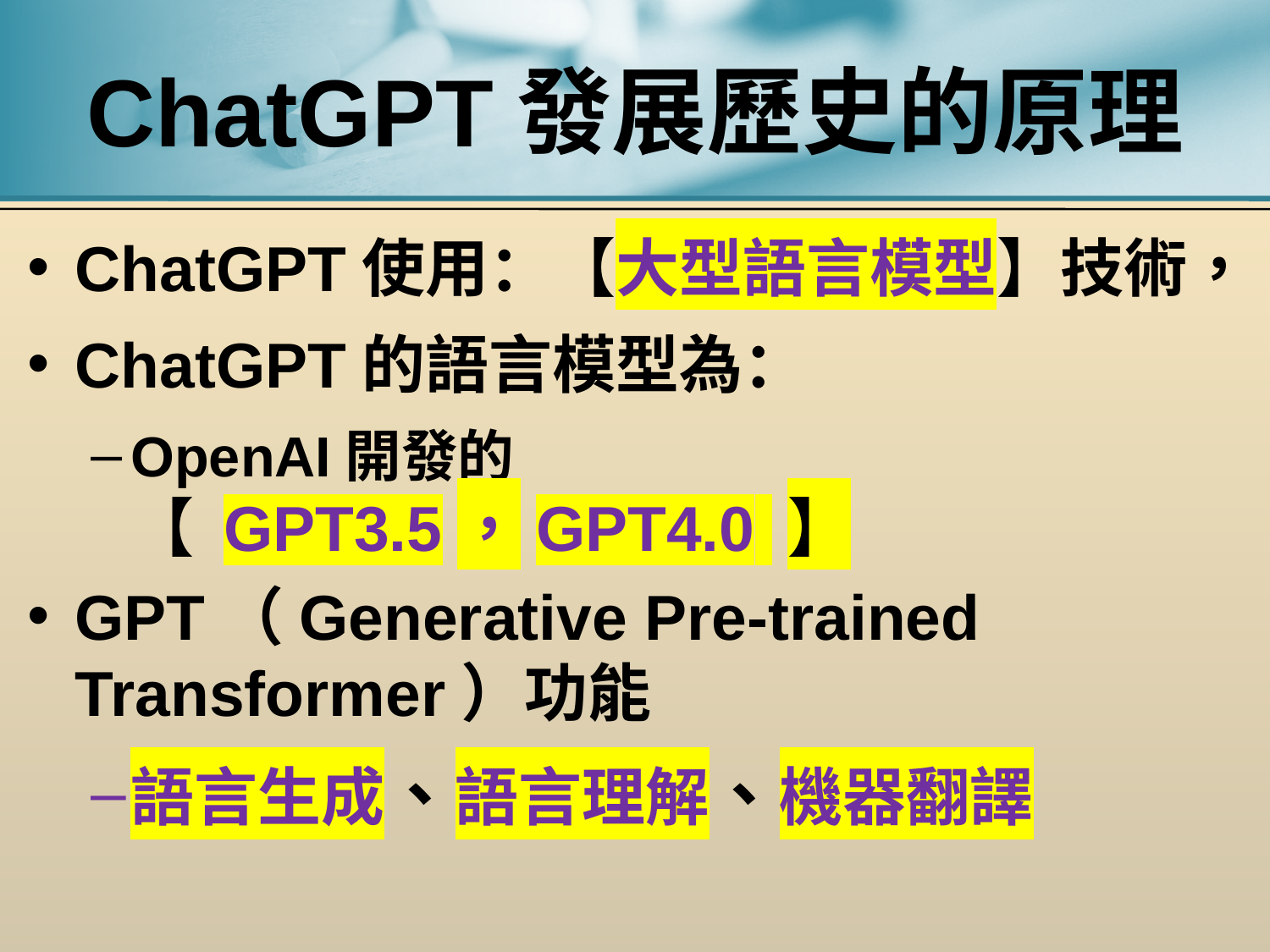

# ChatGPT發展歷史的原理
ChatGPT使用：【大型語言模型】技術，
ChatGPT的語言模型為：
OpenAI開發的【 GPT3.5，GPT4.0 】
GPT（Generative Pre-trained Transformer）功能
語言生成、語言理解、機器翻譯